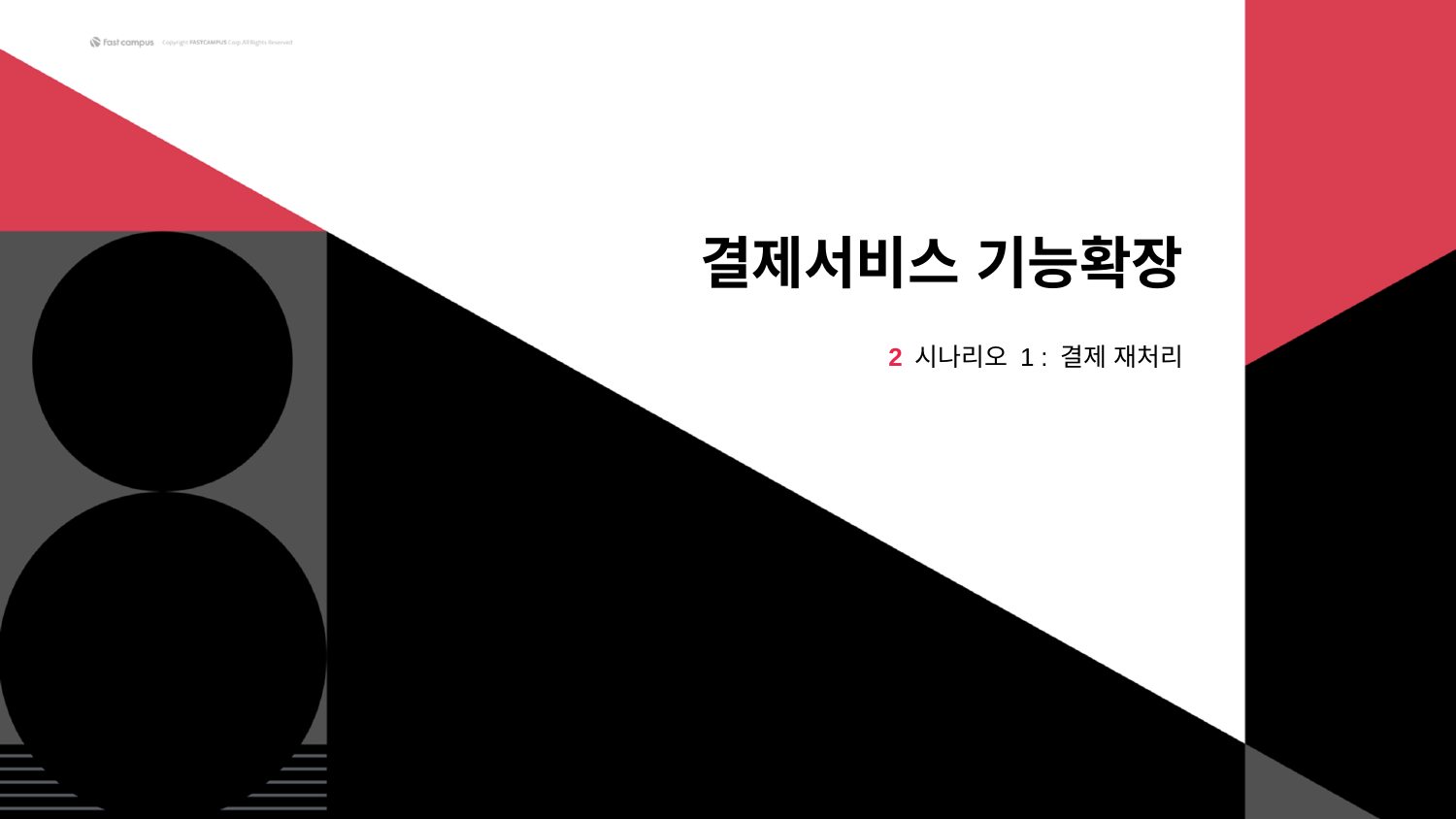

# 결제서비스 기능확장
2 시나리오 1 : 결제 재처리